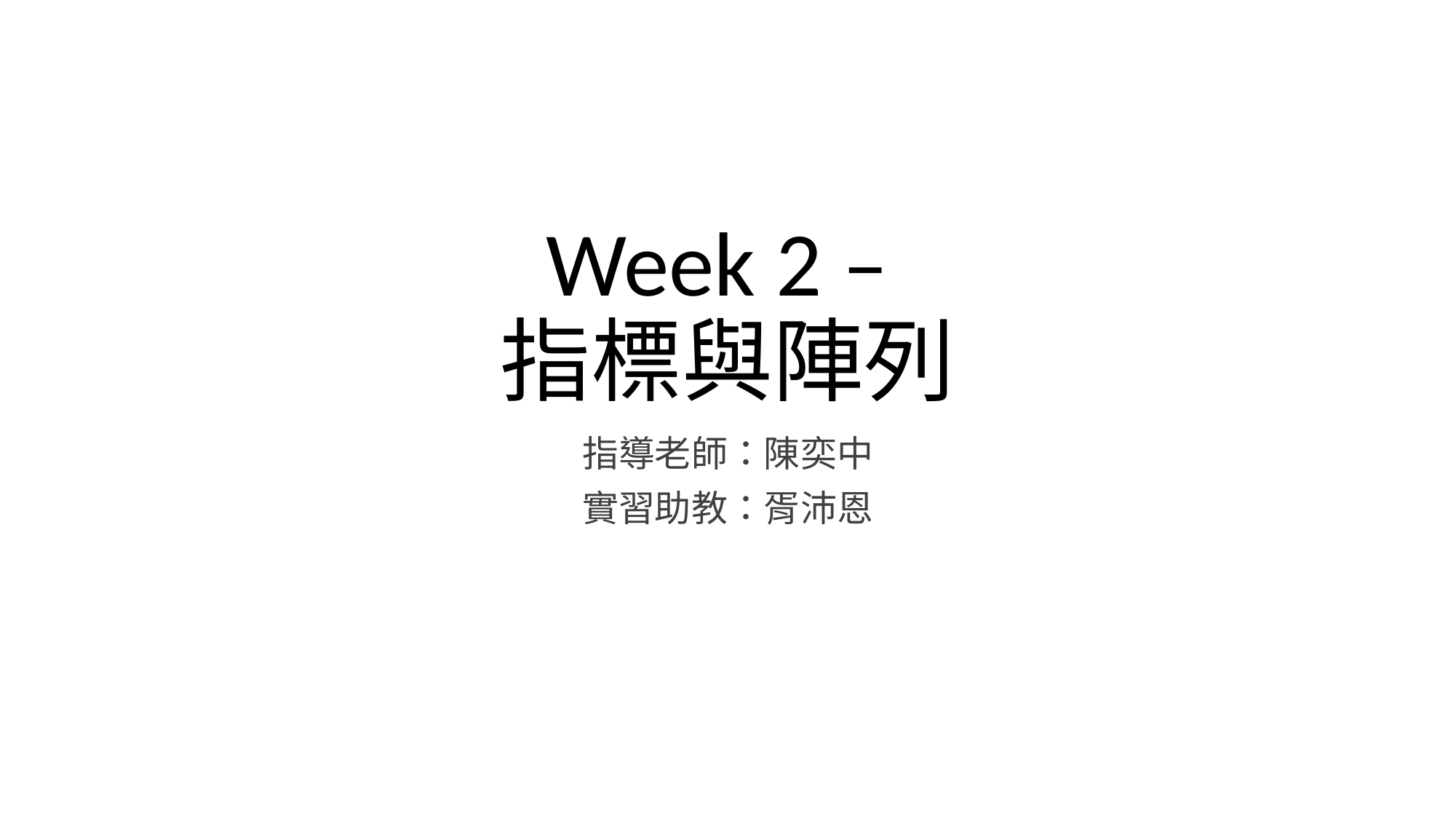

# Week 2 – 指標與陣列
指導老師：陳奕中
實習助教：胥沛恩